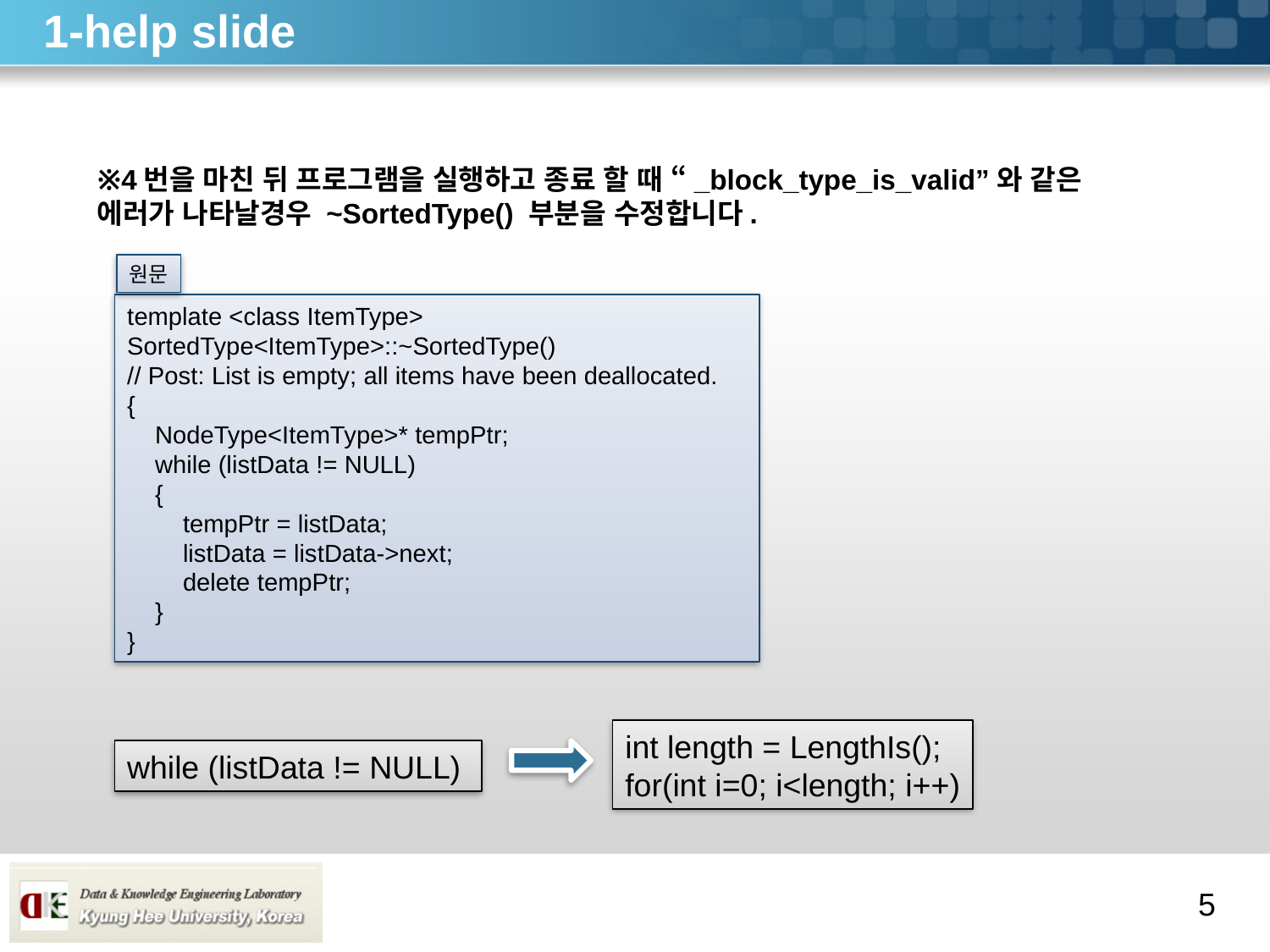

# 1-help slide
※4번을 마친 뒤 프로그램을 실행하고 종료 할 때 “_block_type_is_valid”와 같은 에러가 나타날경우 ~SortedType() 부분을 수정합니다.
원문
template <class ItemType>
SortedType<ItemType>::~SortedType()
// Post: List is empty; all items have been deallocated.
{
    NodeType<ItemType>* tempPtr;
    while (listData != NULL)
    {
        tempPtr = listData;
        listData = listData->next;
        delete tempPtr;
    }
}
int length = LengthIs();
for(int i=0; i<length; i++)
while (listData != NULL)